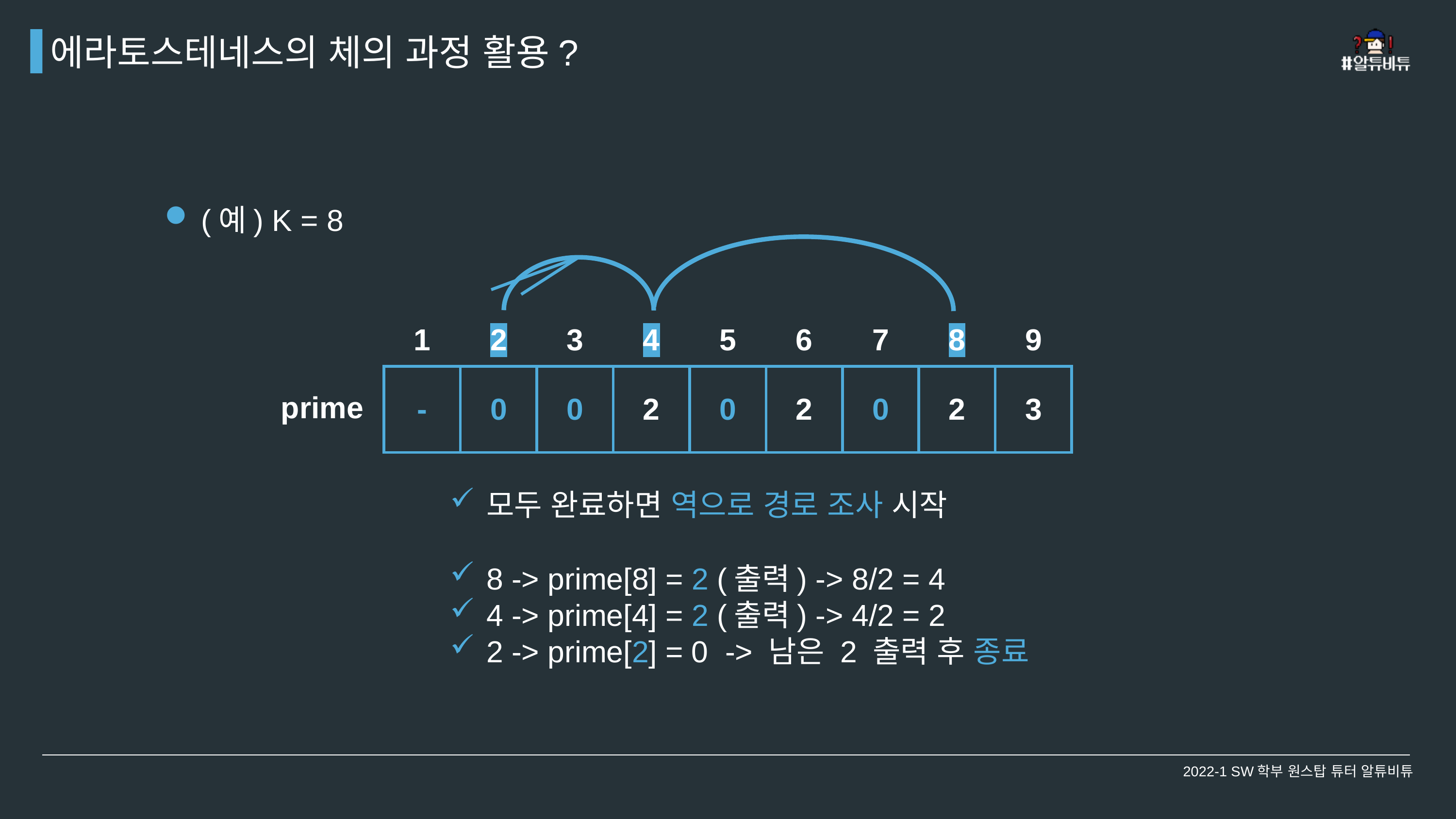

에라토스테네스의 체의 과정 활용?
(예) K = 8

| 1 | 2 | 3 | 4 | 5 | 6 | 7 | 8 | 9 |
| --- | --- | --- | --- | --- | --- | --- | --- | --- |

| - | 0 | 0 | 2 | 0 | 2 | 0 | 2 | 3 |
| --- | --- | --- | --- | --- | --- | --- | --- | --- |
prime
모두 완료하면 역으로 경로 조사 시작
8 -> prime[8] = 2 (출력) -> 8/2 = 4
4 -> prime[4] = 2 (출력) -> 4/2 = 2
2 -> prime[2] = 0  -> 남은 2 출력 후 종료
2022-1 SW학부 원스탑 튜터 알튜비튜